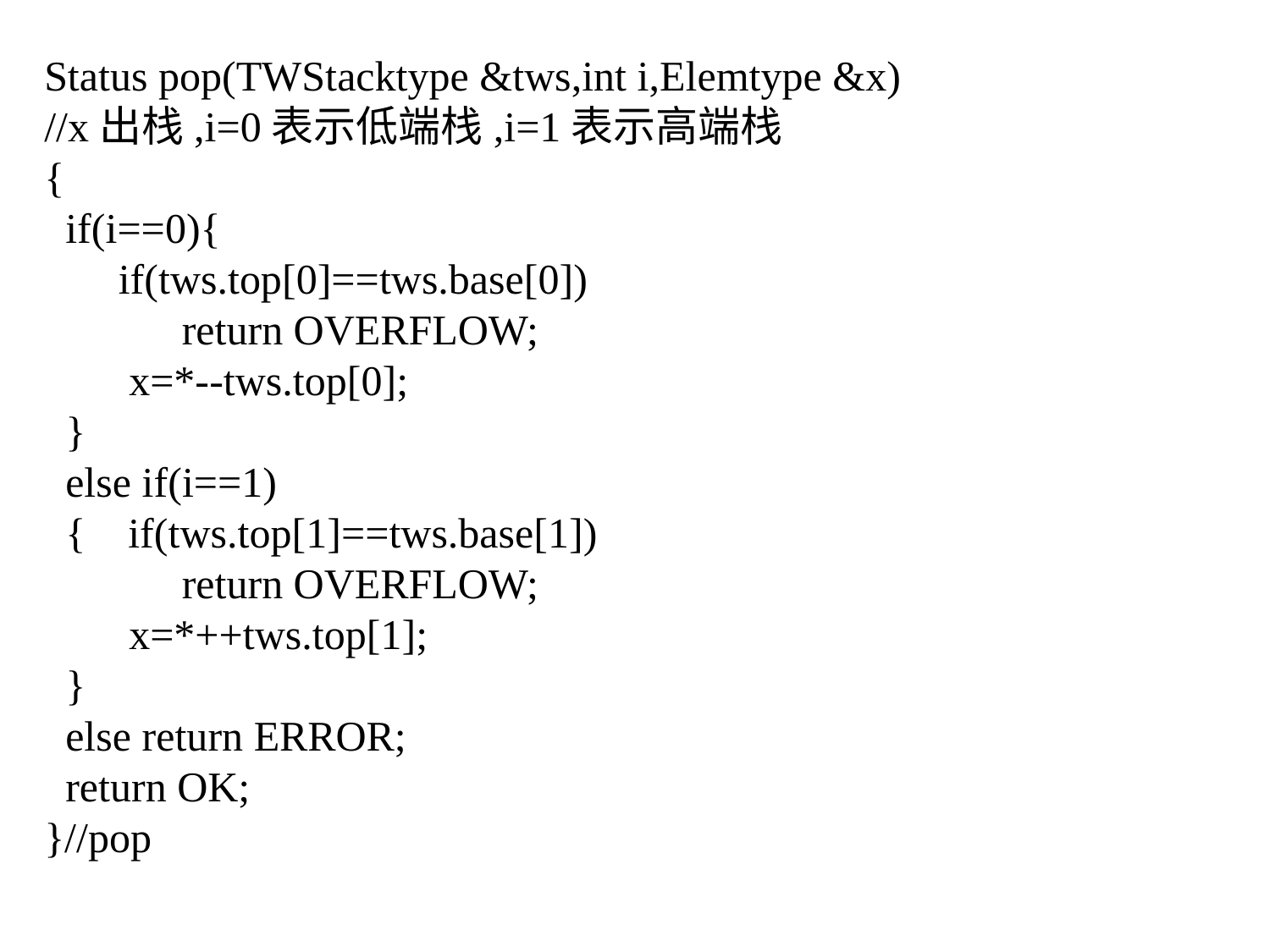

Status pop(TWStacktype &tws,int i,Elemtype &x)
//x出栈,i=0表示低端栈,i=1表示高端栈
{
  if(i==0){
       if(tws.top[0]==tws.base[0])
             return OVERFLOW;
        x=*--tws.top[0];
  }
  else if(i==1)
  {    if(tws.top[1]==tws.base[1])
             return OVERFLOW;
        x=*++tws.top[1];
  }
  else return ERROR;
  return OK;
}//pop